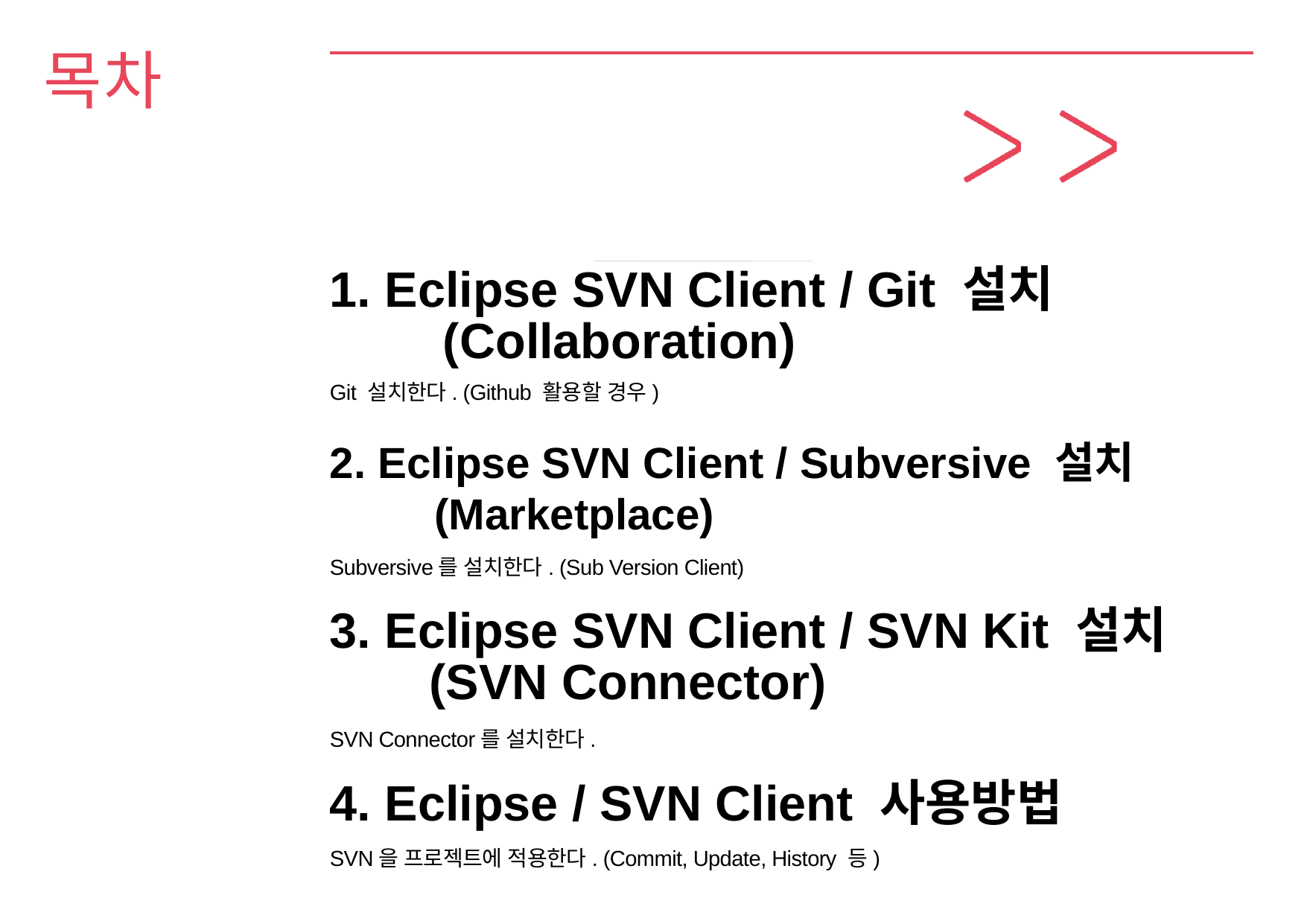

# 목차
1. Eclipse SVN Client / Git 설치
    (Collaboration)
Git 설치한다. (Github 활용할 경우)
2. Eclipse SVN Client / Subversive 설치
    (Marketplace)
Subversive를 설치한다. (Sub Version Client)
3. Eclipse SVN Client / SVN Kit 설치
   (SVN Connector)
SVN Connector를 설치한다.
4. Eclipse / SVN Client 사용방법
SVN을 프로젝트에 적용한다. (Commit, Update, History 등)